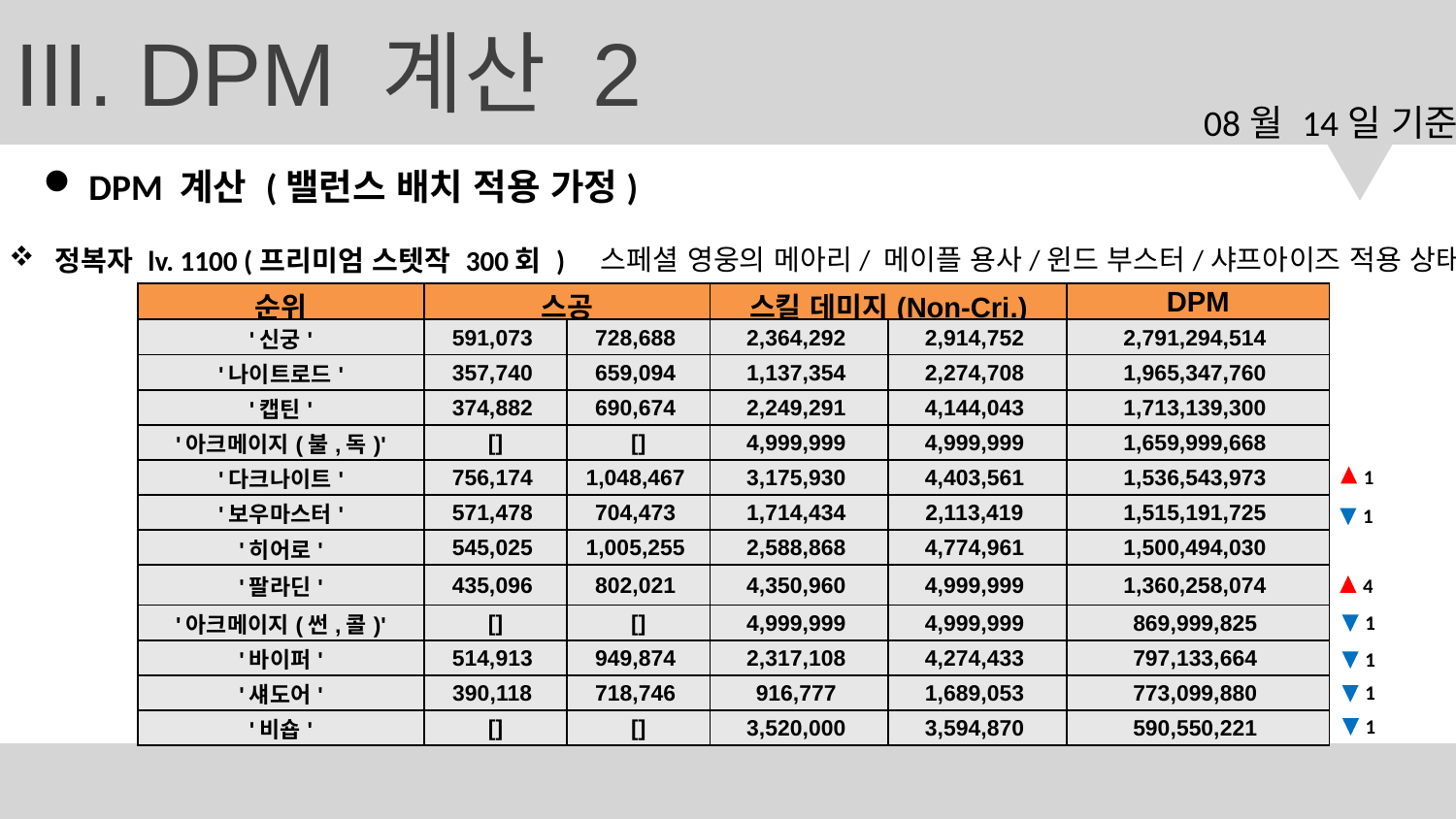

# III. DPM 계산 2
08월 14일 기준
DPM 계산 (밸런스 배치 적용 가정)
스페셜 영웅의 메아리/ 메이플 용사/윈드 부스터/샤프아이즈 적용 상태
정복자 lv. 1100 (프리미엄 스텟작 300회 )
| 순위 | 스공 |  | 스킬 데미지(Non-Cri.) |  | DPM |
| --- | --- | --- | --- | --- | --- |
| '신궁' | 591,073 | 728,688 | 2,364,292 | 2,914,752 | 2,791,294,514 |
| '나이트로드' | 357,740 | 659,094 | 1,137,354 | 2,274,708 | 1,965,347,760 |
| '캡틴' | 374,882 | 690,674 | 2,249,291 | 4,144,043 | 1,713,139,300 |
| '아크메이지(불,독)' | [] | [] | 4,999,999 | 4,999,999 | 1,659,999,668 |
| '다크나이트' | 756,174 | 1,048,467 | 3,175,930 | 4,403,561 | 1,536,543,973 |
| '보우마스터' | 571,478 | 704,473 | 1,714,434 | 2,113,419 | 1,515,191,725 |
| '히어로' | 545,025 | 1,005,255 | 2,588,868 | 4,774,961 | 1,500,494,030 |
| '팔라딘' | 435,096 | 802,021 | 4,350,960 | 4,999,999 | 1,360,258,074 |
| '아크메이지(썬,콜)' | [] | [] | 4,999,999 | 4,999,999 | 869,999,825 |
| '바이퍼' | 514,913 | 949,874 | 2,317,108 | 4,274,433 | 797,133,664 |
| '섀도어' | 390,118 | 718,746 | 916,777 | 1,689,053 | 773,099,880 |
| '비숍' | [] | [] | 3,520,000 | 3,594,870 | 590,550,221 |
1

1

4

1

1

1

1